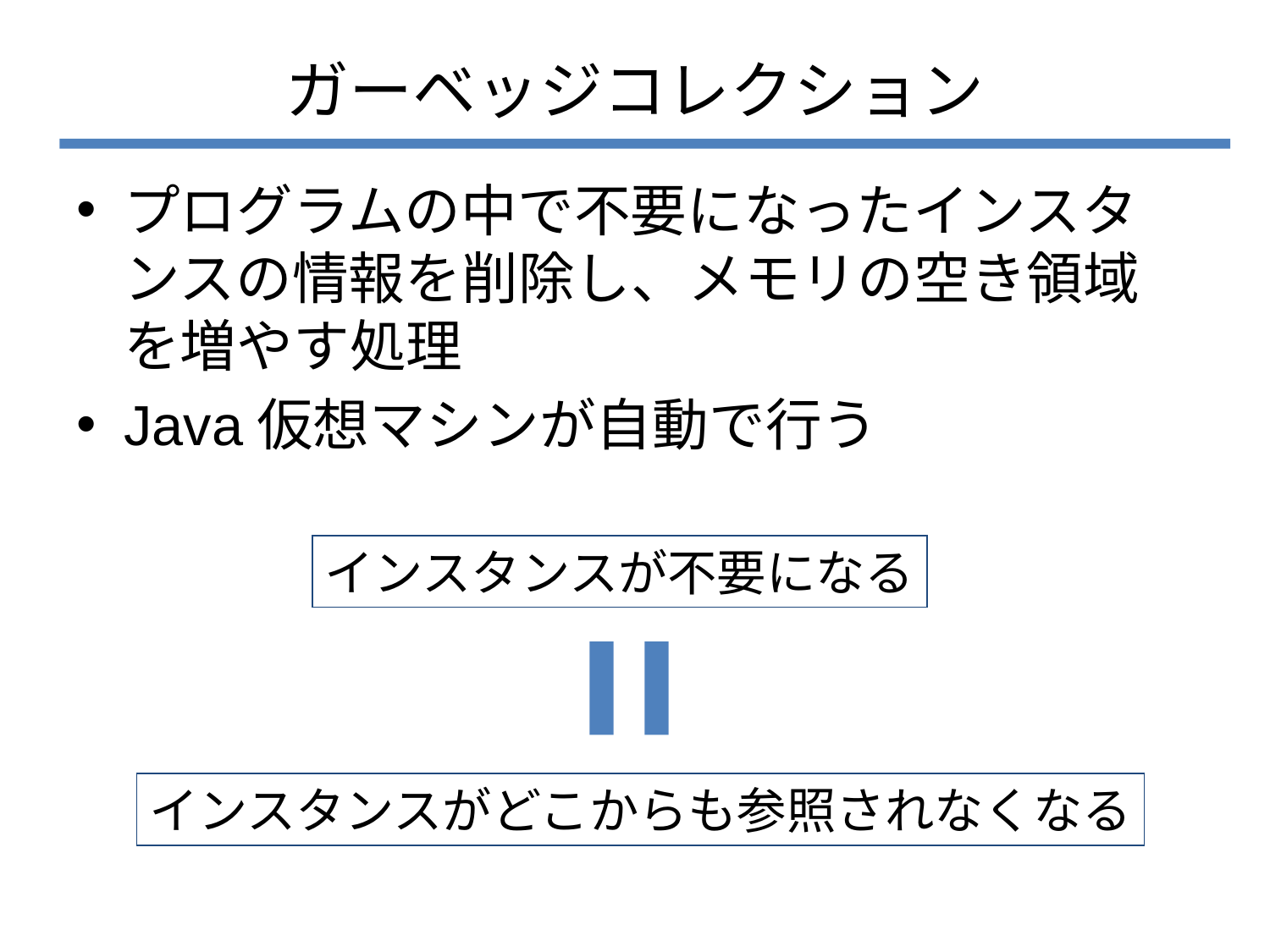

# ガーベッジコレクション
プログラムの中で不要になったインスタンスの情報を削除し、メモリの空き領域を増やす処理
Java仮想マシンが自動で行う
インスタンスが不要になる

インスタンスがどこからも参照されなくなる